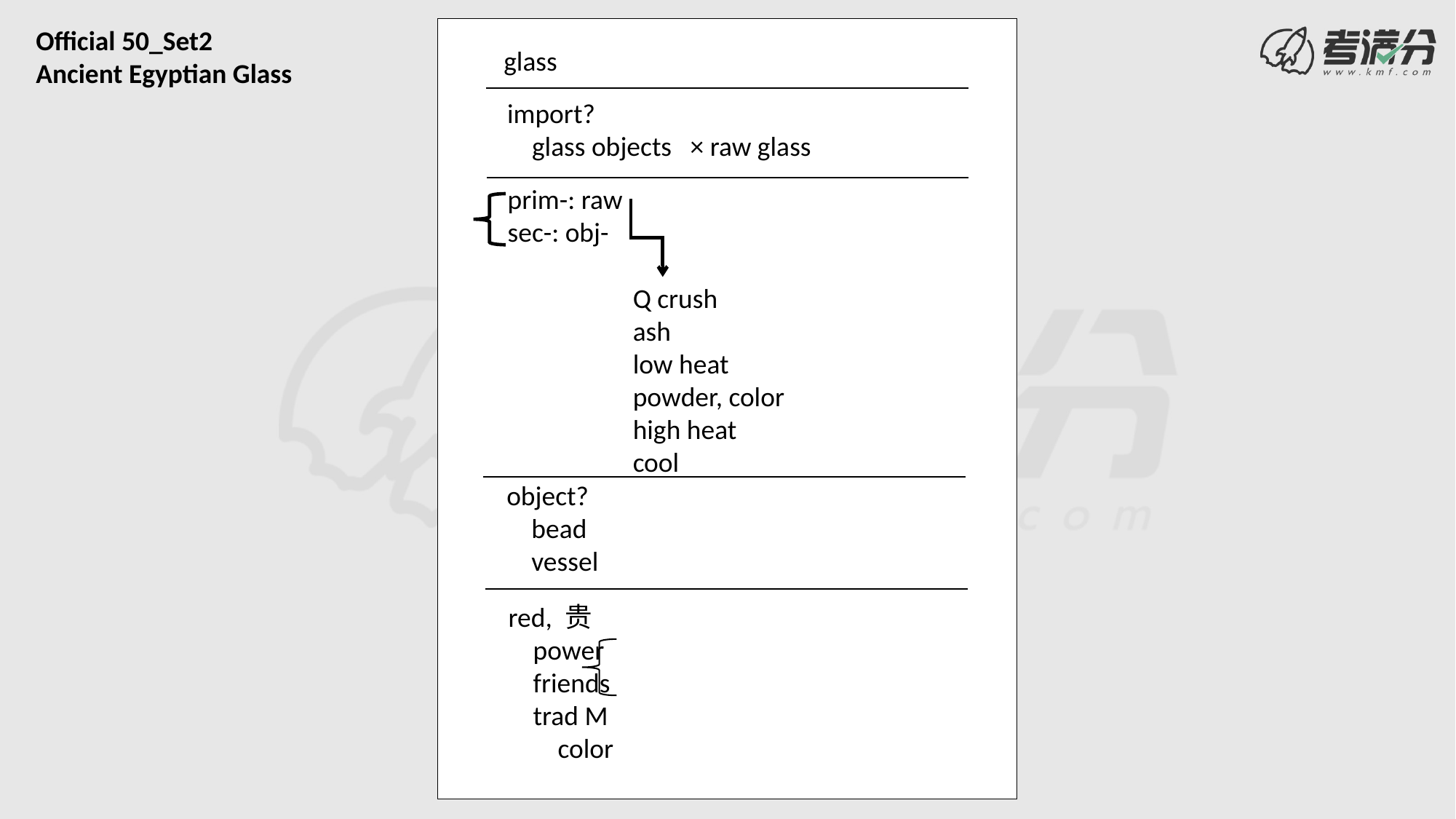

Official 50_Set2
Ancient Egyptian Glass

glass
import?
    glass objects   × raw glass
prim-: raw
sec-: obj-

Q crush
ash
low heat
powder, color
high heat
cool
object?
    bead
    vessel
red, 贵
    power
    friends
    trad M
        color